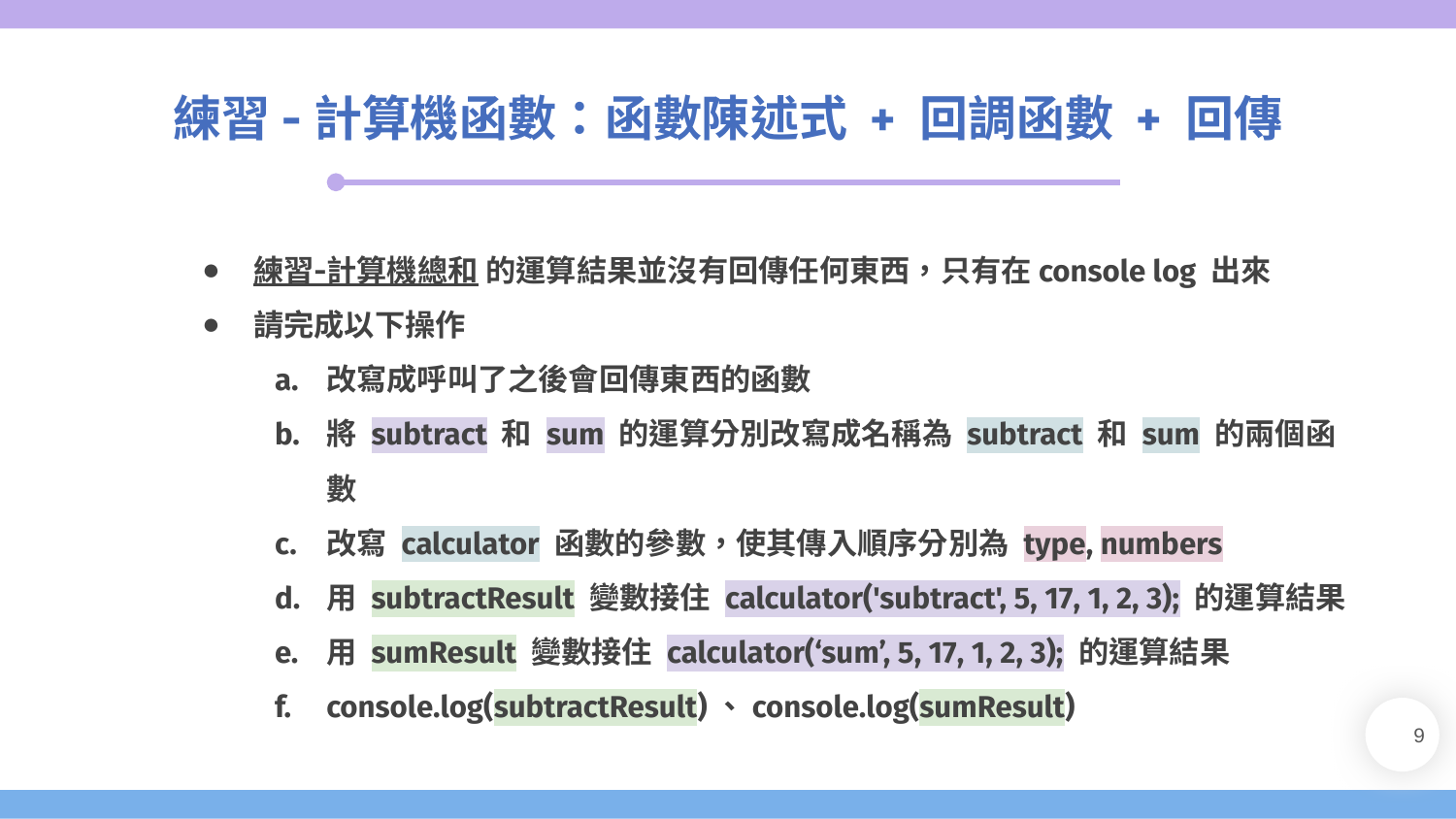

練習-計算機函數：函數陳述式 + 回調函數 + 回傳
練習-計算機總和 的運算結果並沒有回傳任何東西，只有在console log 出來
請完成以下操作
改寫成呼叫了之後會回傳東西的函數
將 subtract 和 sum 的運算分別改寫成名稱為 subtract 和 sum 的兩個函數
改寫 calculator 函數的參數，使其傳入順序分別為 type, numbers
用 subtractResult 變數接住 calculator('subtract', 5, 17, 1, 2, 3); 的運算結果
用 sumResult 變數接住 calculator(‘sum’, 5, 17, 1, 2, 3); 的運算結果
console.log(subtractResult)、console.log(sumResult)

9